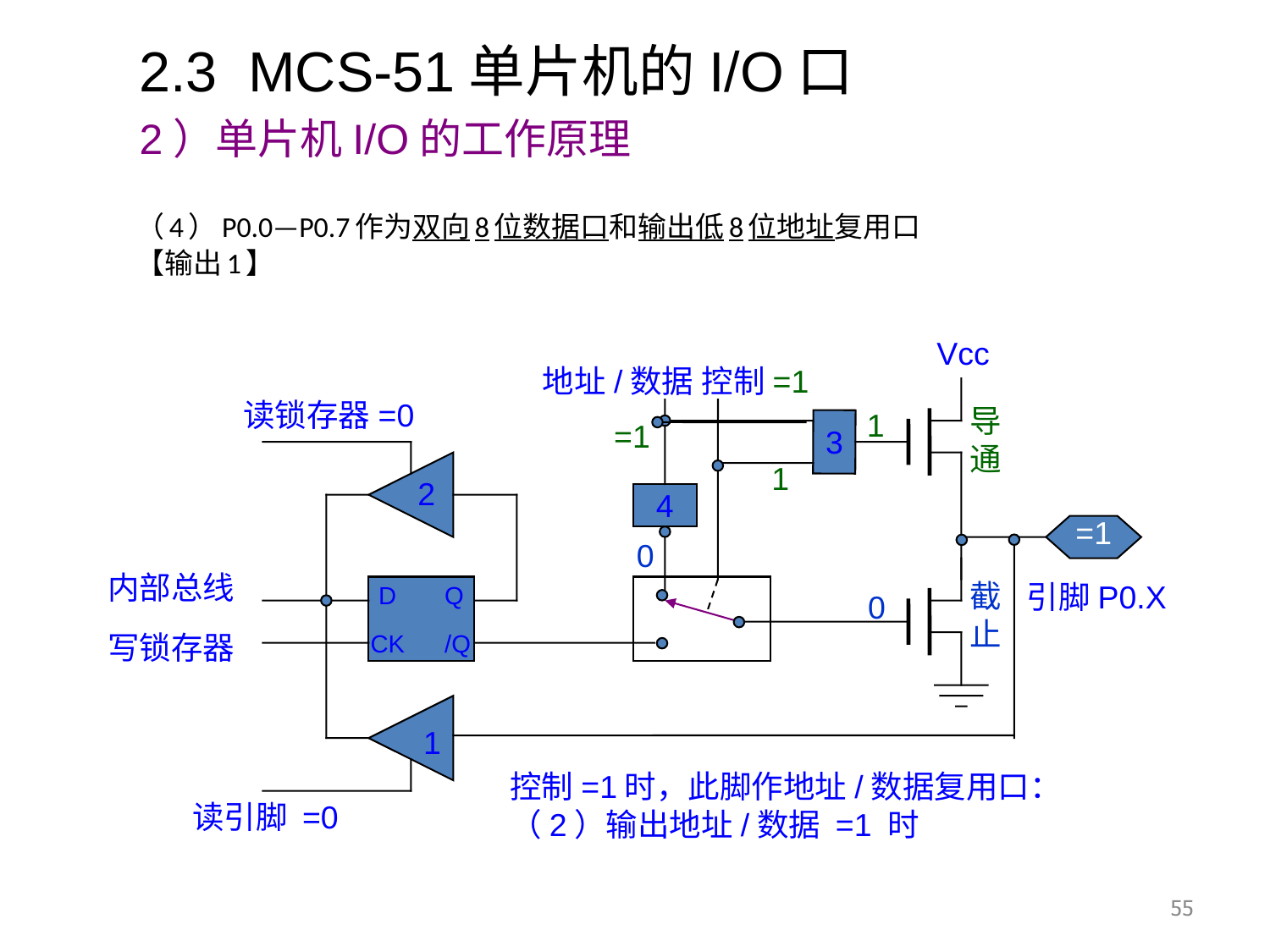

# 2.3  MCS-51单片机的I/O口
2）单片机I/O的工作原理
（4）P0.0—P0.7作为双向8位数据口和输出低8位地址复用口
【输出1】
Vcc
控制=1
地址/数据

读锁存器=0
导通

1
=1

3

1

2
4

=1

0

内部总线
截止
引脚P0.X
D
Q

0

写锁存器
CK
/Q

1

控制=1时，此脚作地址/数据复用口：（2）输出地址/数据 =1 时
读引脚 =0

55